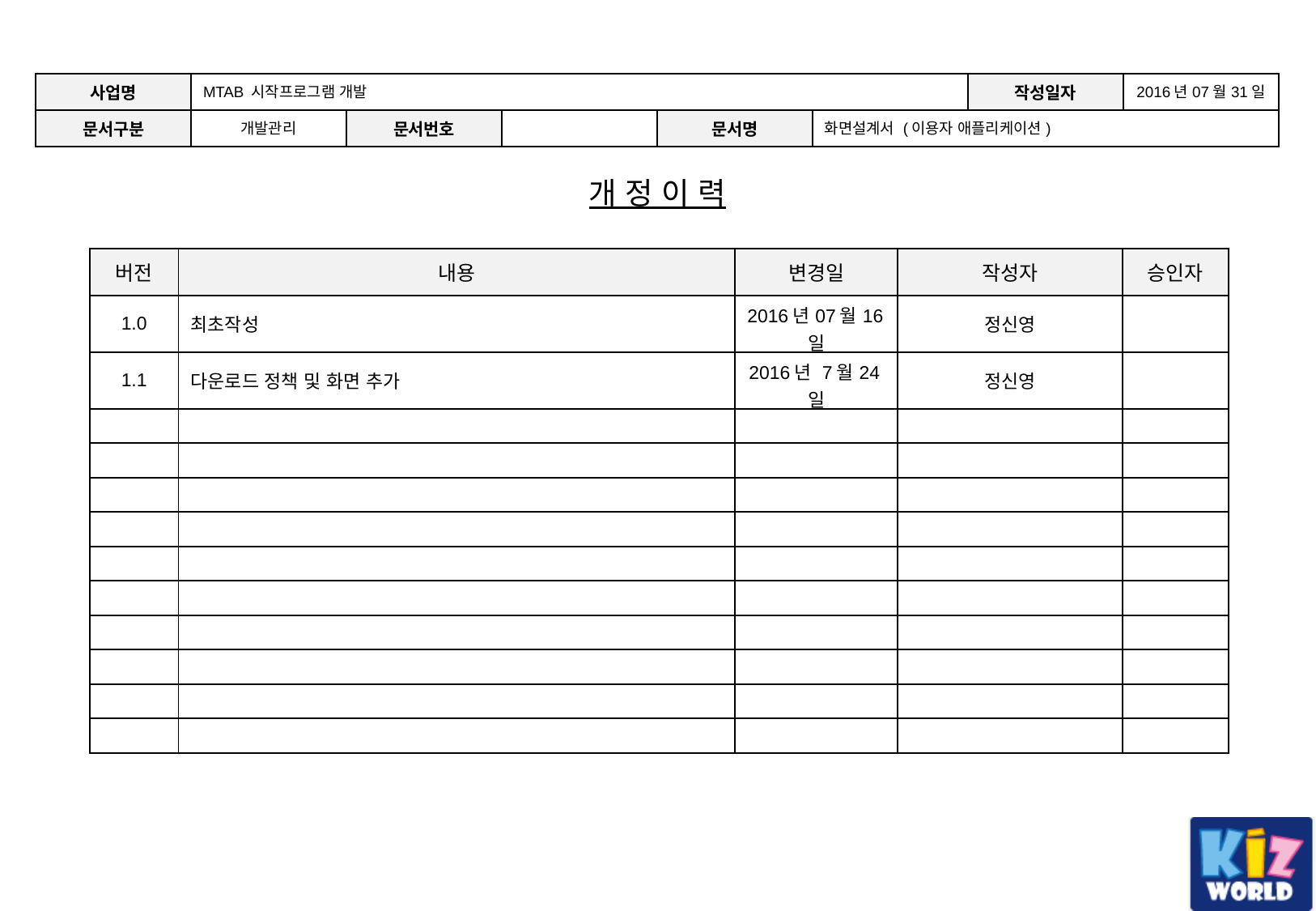

| 버전 | 내용 | 변경일 | 작성자 | 승인자 |
| --- | --- | --- | --- | --- |
| 1.0 | 최초작성 | 2016년07월16일 | 정신영 |  |
| 1.1 | 다운로드 정책 및 화면 추가 | 2016년 7월24일 | 정신영 |  |
|  |  |  |  |  |
|  |  |  |  |  |
|  |  |  |  |  |
|  |  |  |  |  |
|  |  |  |  |  |
|  |  |  |  |  |
|  |  |  |  |  |
|  |  |  |  |  |
|  |  |  |  |  |
|  |  |  |  |  |